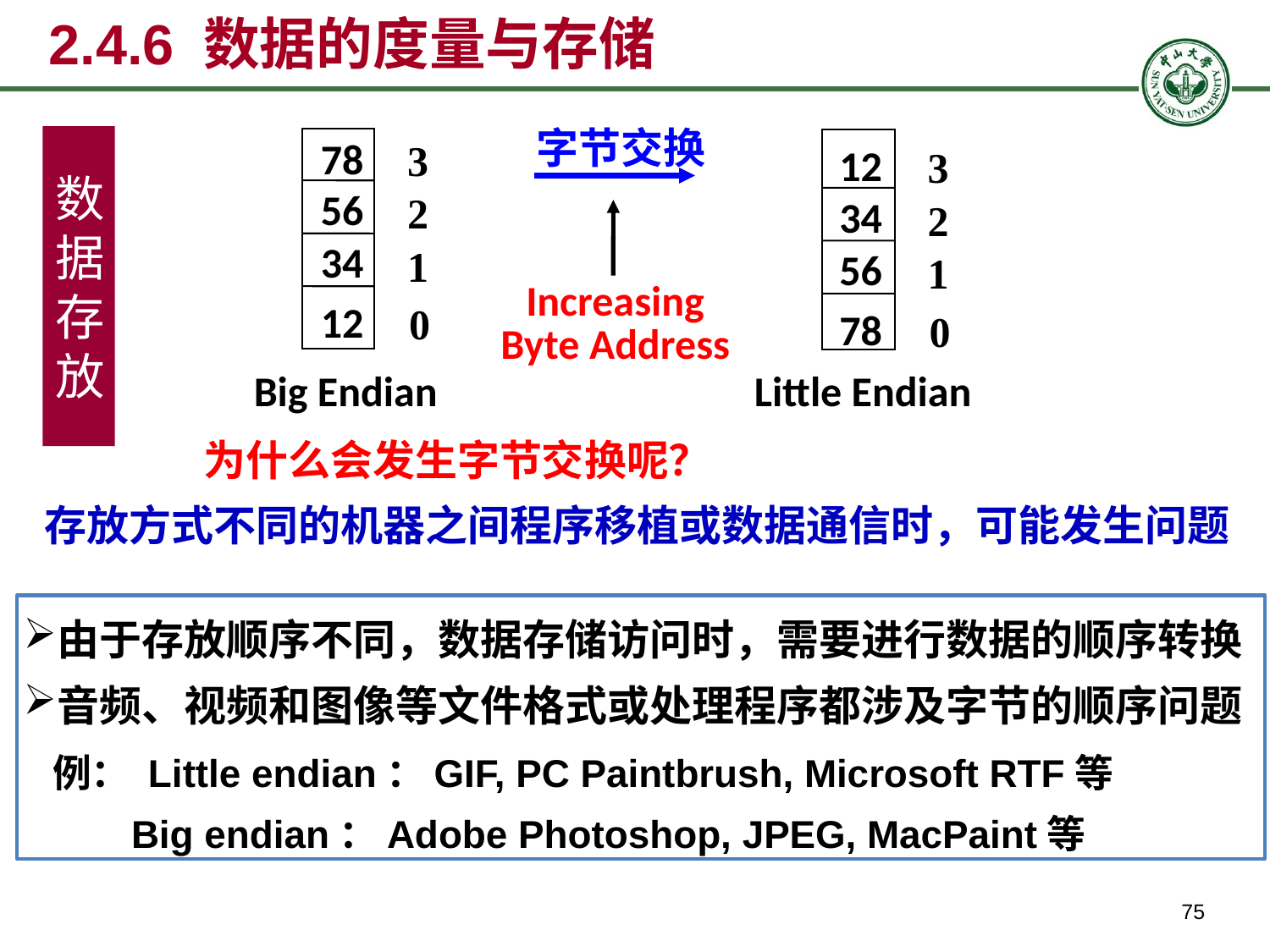

# 2.4.6 数据的度量与存储

字节交换
数据存放

78
3
12
3

56

2
34
2

34

1
56
1
Increasing
Byte Address

12
0
78
0
Big Endian
Little Endian
为什么会发生字节交换呢？
存放方式不同的机器之间程序移植或数据通信时，可能发生问题
由于存放顺序不同，数据存储访问时，需要进行数据的顺序转换
音频、视频和图像等文件格式或处理程序都涉及字节的顺序问题
  例： Little endian：GIF, PC Paintbrush, Microsoft RTF等
          Big endian：Adobe Photoshop, JPEG, MacPaint等